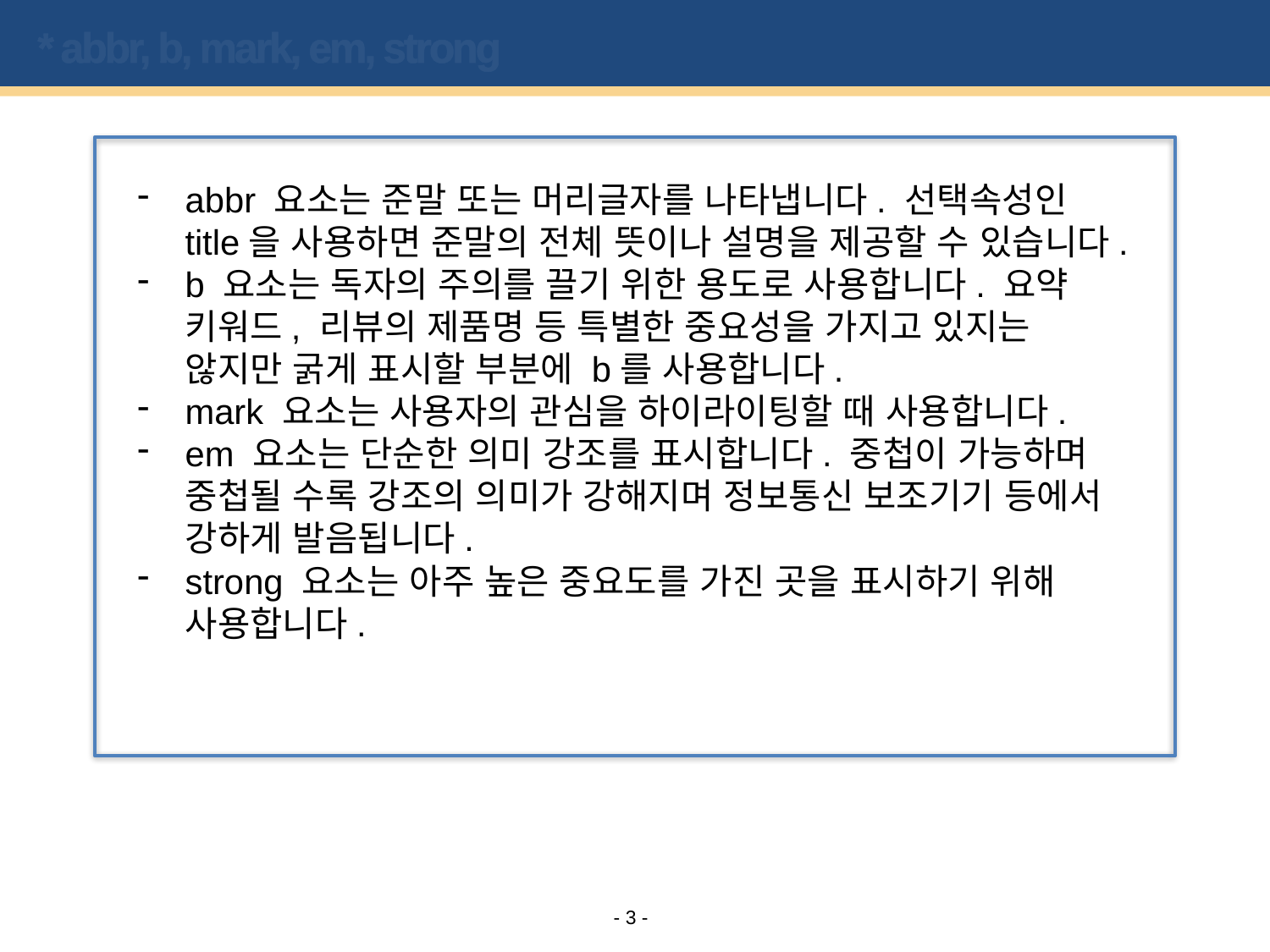

# * abbr, b, mark, em, strong

abbr 요소는 준말 또는 머리글자를 나타냅니다. 선택속성인 title을 사용하면 준말의 전체 뜻이나 설명을 제공할 수 있습니다.
b 요소는 독자의 주의를 끌기 위한 용도로 사용합니다. 요약 키워드, 리뷰의 제품명 등 특별한 중요성을 가지고 있지는 않지만 굵게 표시할 부분에 b를 사용합니다.
mark 요소는 사용자의 관심을 하이라이팅할 때 사용합니다.
em 요소는 단순한 의미 강조를 표시합니다. 중첩이 가능하며 중첩될 수록 강조의 의미가 강해지며 정보통신 보조기기 등에서 강하게 발음됩니다.
strong 요소는 아주 높은 중요도를 가진 곳을 표시하기 위해 사용합니다.